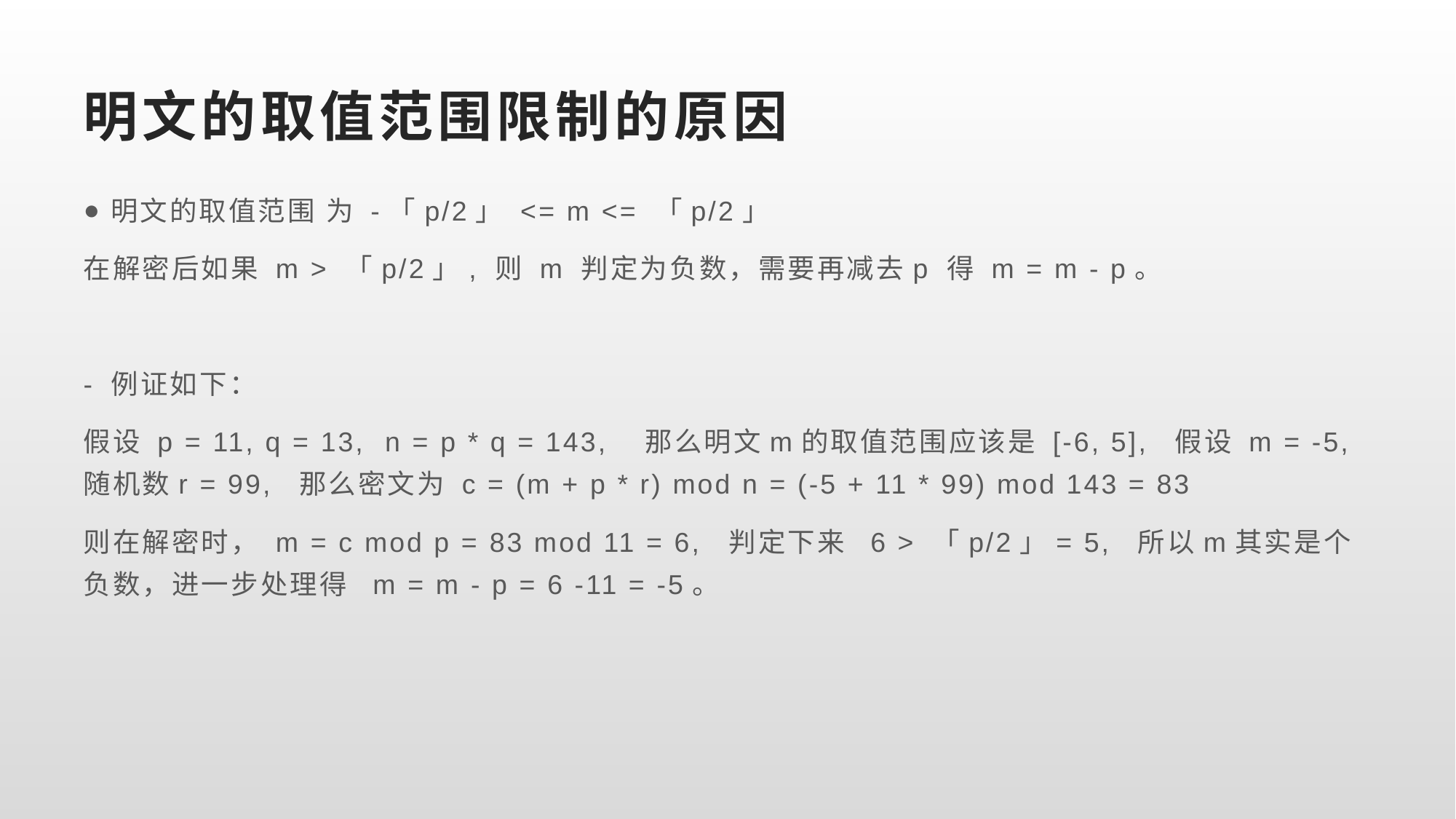

# 明文的取值范围限制的原因
明文的取值范围 为 -「p/2」 <= m <= 「p/2」
在解密后如果 m > 「p/2」, 则 m 判定为负数，需要再减去p 得 m = m - p。

- 例证如下：
假设 p = 11, q = 13,  n = p * q = 143,   那么明文m的取值范围应该是 [-6, 5],  假设 m = -5, 随机数r = 99,  那么密文为 c = (m + p * r) mod n = (-5 + 11 * 99) mod 143 = 83
则在解密时， m = c mod p = 83 mod 11 = 6,  判定下来  6 > 「p/2」= 5,  所以m其实是个负数，进一步处理得  m = m - p = 6 -11 = -5。